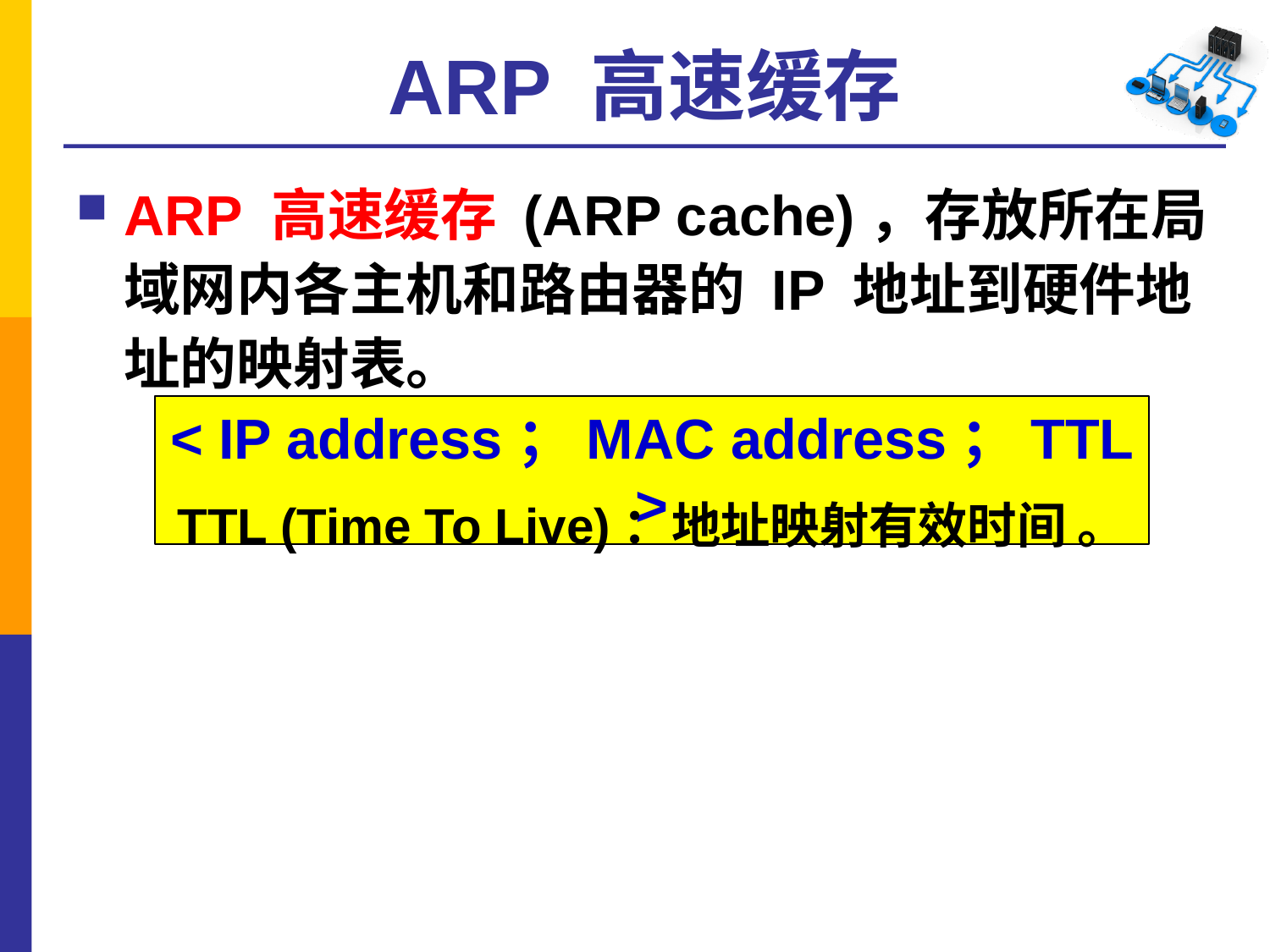

# ARP 高速缓存
ARP 高速缓存 (ARP cache)，存放所在局域网内各主机和路由器的 IP 地址到硬件地址的映射表。
< IP address；MAC address；TTL >
TTL (Time To Live)：地址映射有效时间 。